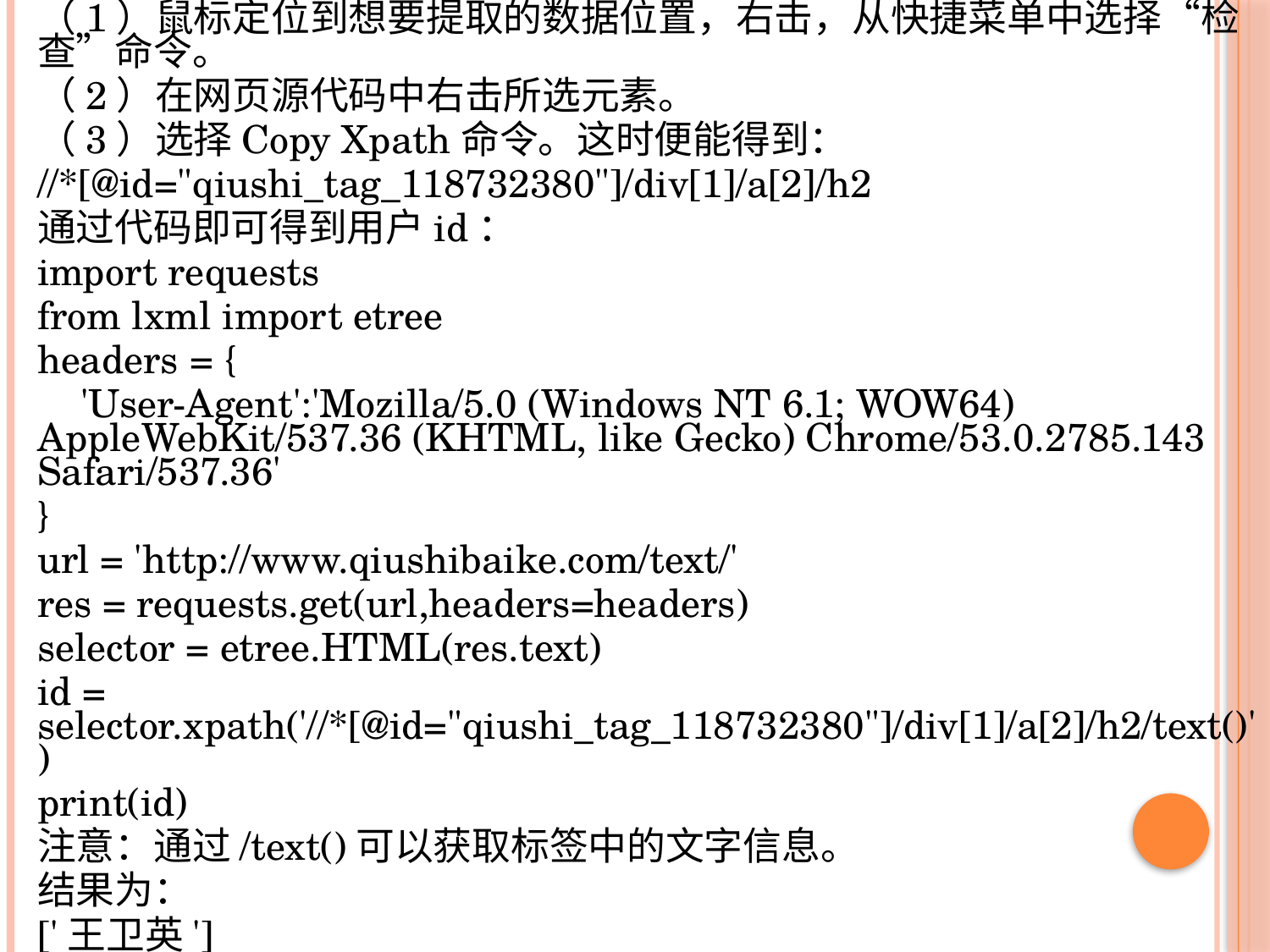

（1）鼠标定位到想要提取的数据位置，右击，从快捷菜单中选择“检查”命令。
（2）在网页源代码中右击所选元素。
（3）选择Copy Xpath命令。这时便能得到：
//*[@id="qiushi_tag_118732380"]/div[1]/a[2]/h2
通过代码即可得到用户id：
import requests
from lxml import etree
headers = {
    'User-Agent':'Mozilla/5.0 (Windows NT 6.1; WOW64) AppleWebKit/537.36 (KHTML, like Gecko) Chrome/53.0.2785.143 Safari/537.36'
}
url = 'http://www.qiushibaike.com/text/'
res = requests.get(url,headers=headers)
selector = etree.HTML(res.text)
id = selector.xpath('//*[@id="qiushi_tag_118732380"]/div[1]/a[2]/h2/text()')
print(id)
注意：通过/text()可以获取标签中的文字信息。
结果为：
['王卫英']